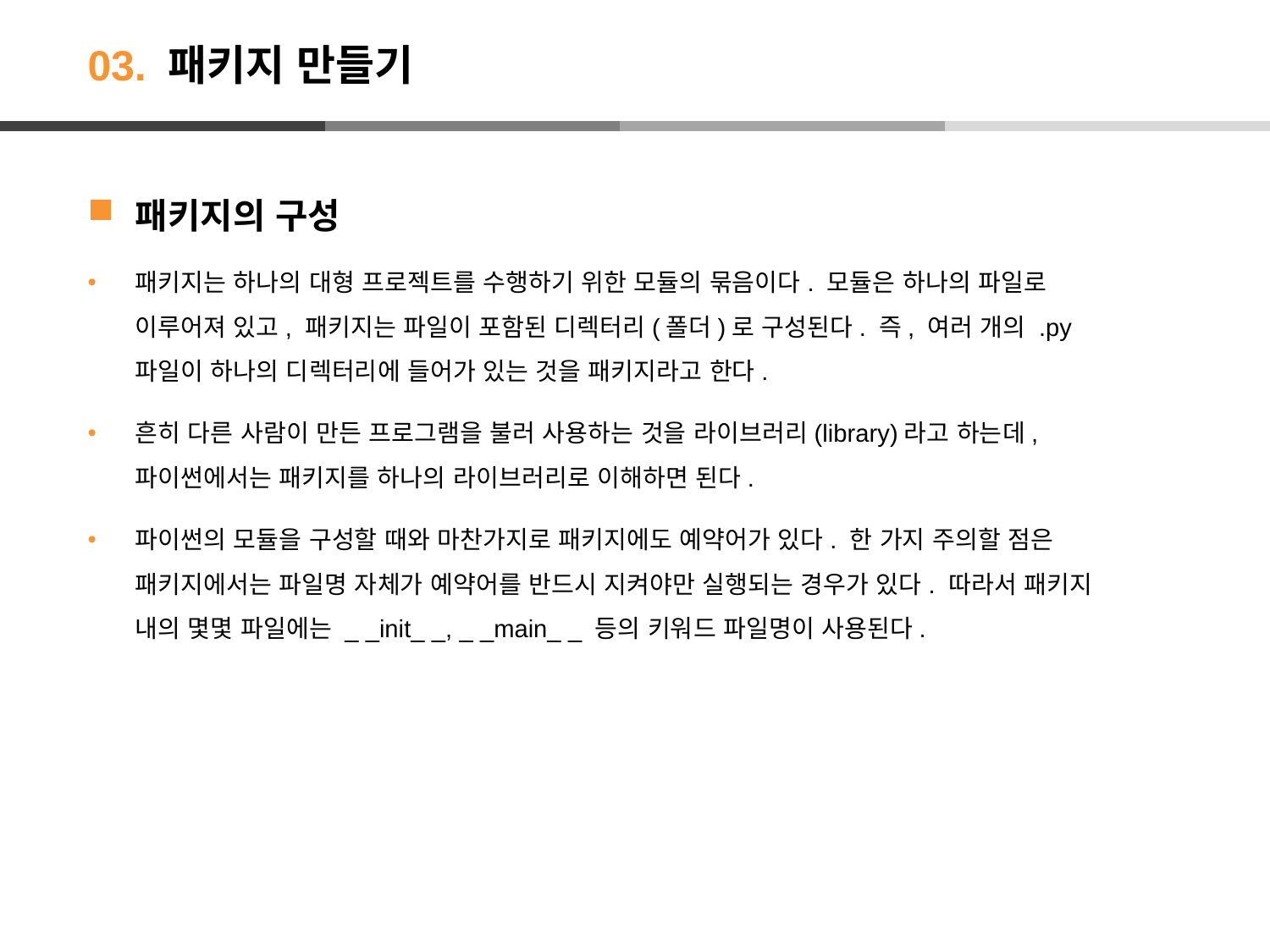

# 03. 패키지 만들기
패키지의 구성
패키지는 하나의 대형 프로젝트를 수행하기 위한 모듈의 묶음이다. 모듈은 하나의 파일로 이루어져 있고, 패키지는 파일이 포함된 디렉터리(폴더)로 구성된다. 즉, 여러 개의 .py 파일이 하나의 디렉터리에 들어가 있는 것을 패키지라고 한다.
흔히 다른 사람이 만든 프로그램을 불러 사용하는 것을 라이브러리(library)라고 하는데, 파이썬에서는 패키지를 하나의 라이브러리로 이해하면 된다.
파이썬의 모듈을 구성할 때와 마찬가지로 패키지에도 예약어가 있다. 한 가지 주의할 점은 패키지에서는 파일명 자체가 예약어를 반드시 지켜야만 실행되는 경우가 있다. 따라서 패키지 내의 몇몇 파일에는 _ _init_ _, _ _main_ _ 등의 키워드 파일명이 사용된다.